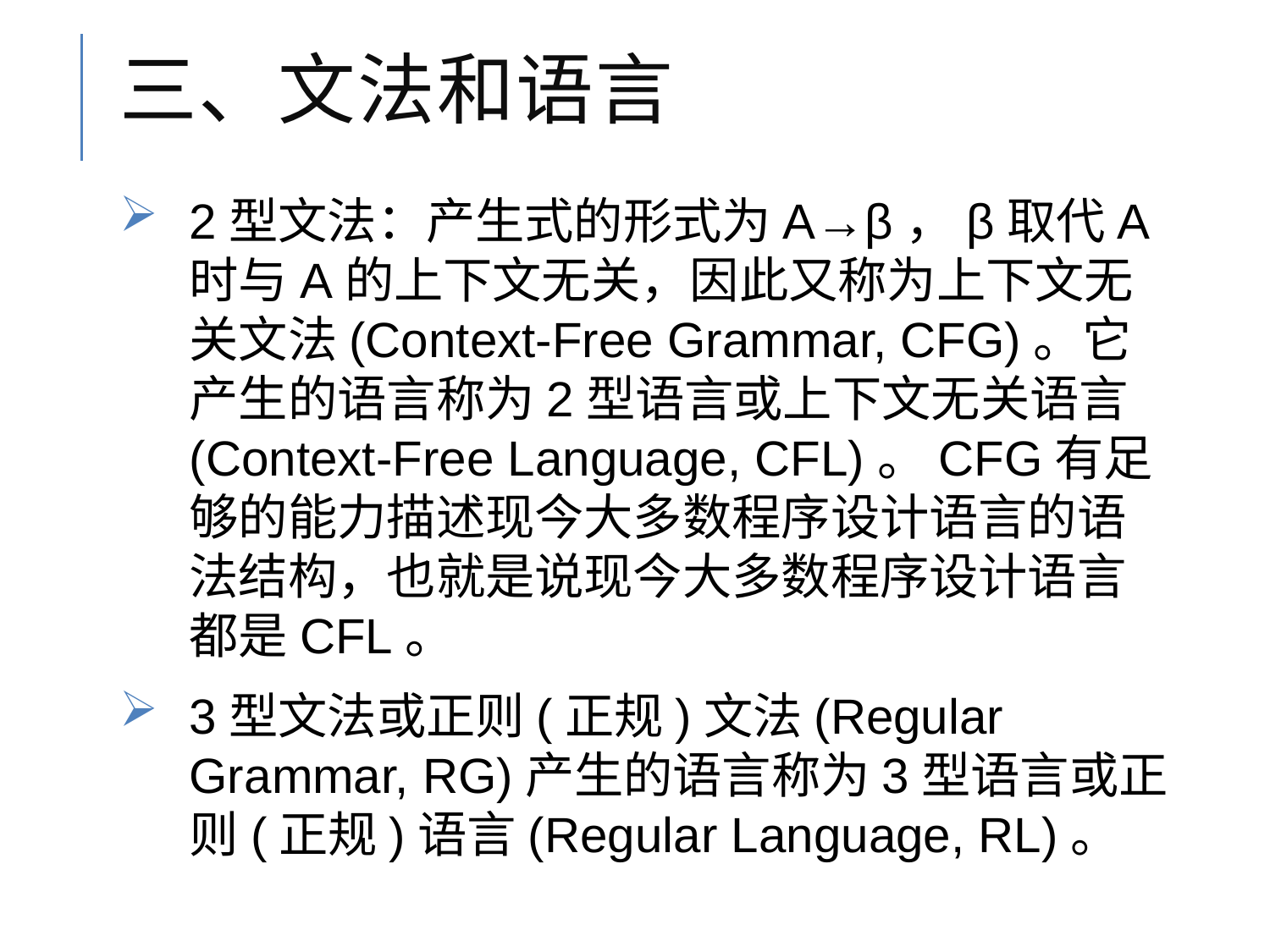

# 三、文法和语言
2型文法：产生式的形式为A→β，β取代A时与A的上下文无关，因此又称为上下文无关文法(Context-Free Grammar, CFG)。它产生的语言称为2型语言或上下文无关语言(Context-Free Language, CFL)。CFG有足够的能力描述现今大多数程序设计语言的语法结构，也就是说现今大多数程序设计语言都是CFL。
3型文法或正则(正规)文法(Regular Grammar, RG)产生的语言称为3型语言或正则(正规)语言(Regular Language, RL)。
44